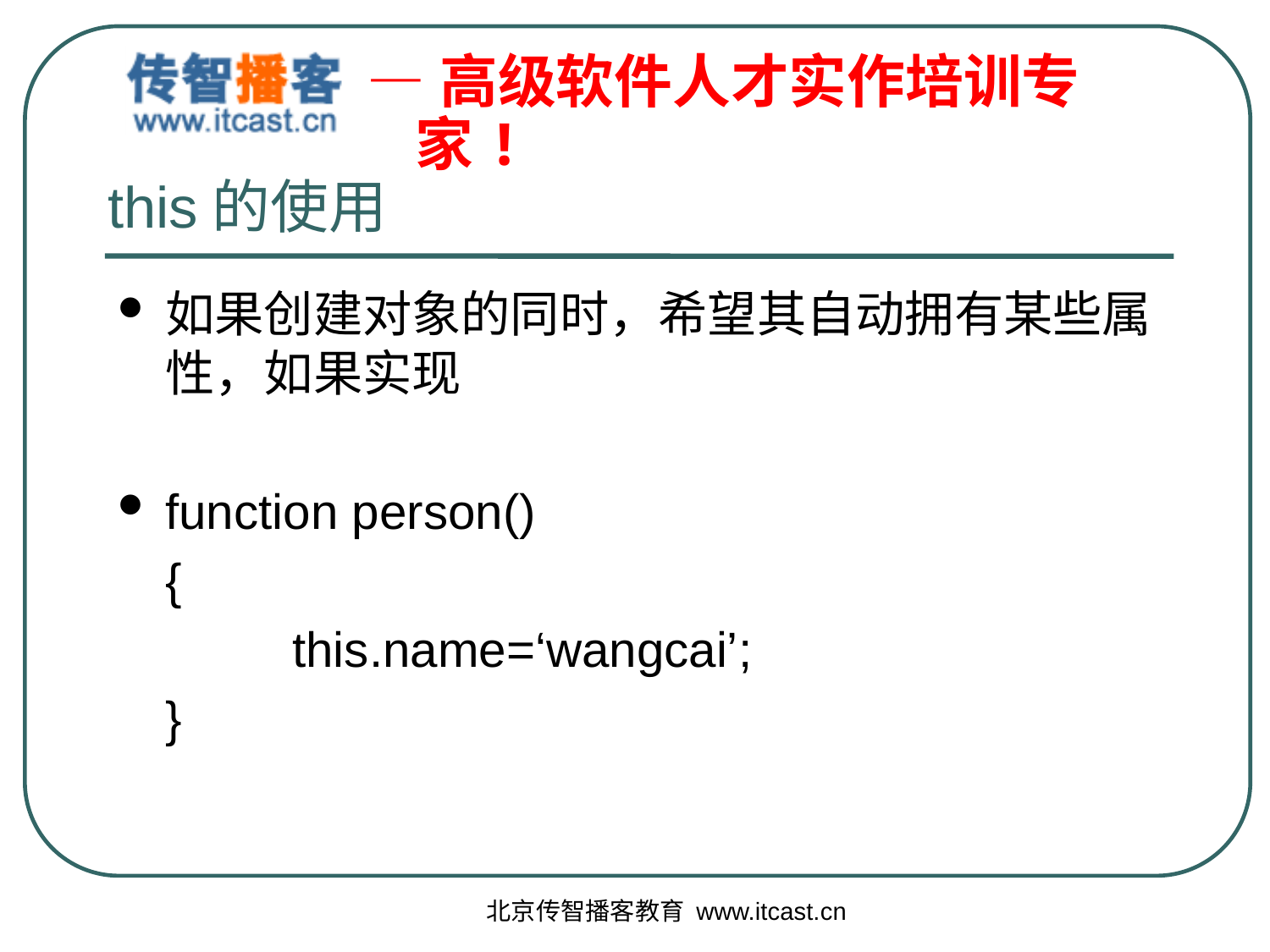

# this的使用
如果创建对象的同时，希望其自动拥有某些属性，如果实现

function person()
	{
		this.name=‘wangcai’;
	}
北京传智播客教育 www.itcast.cn